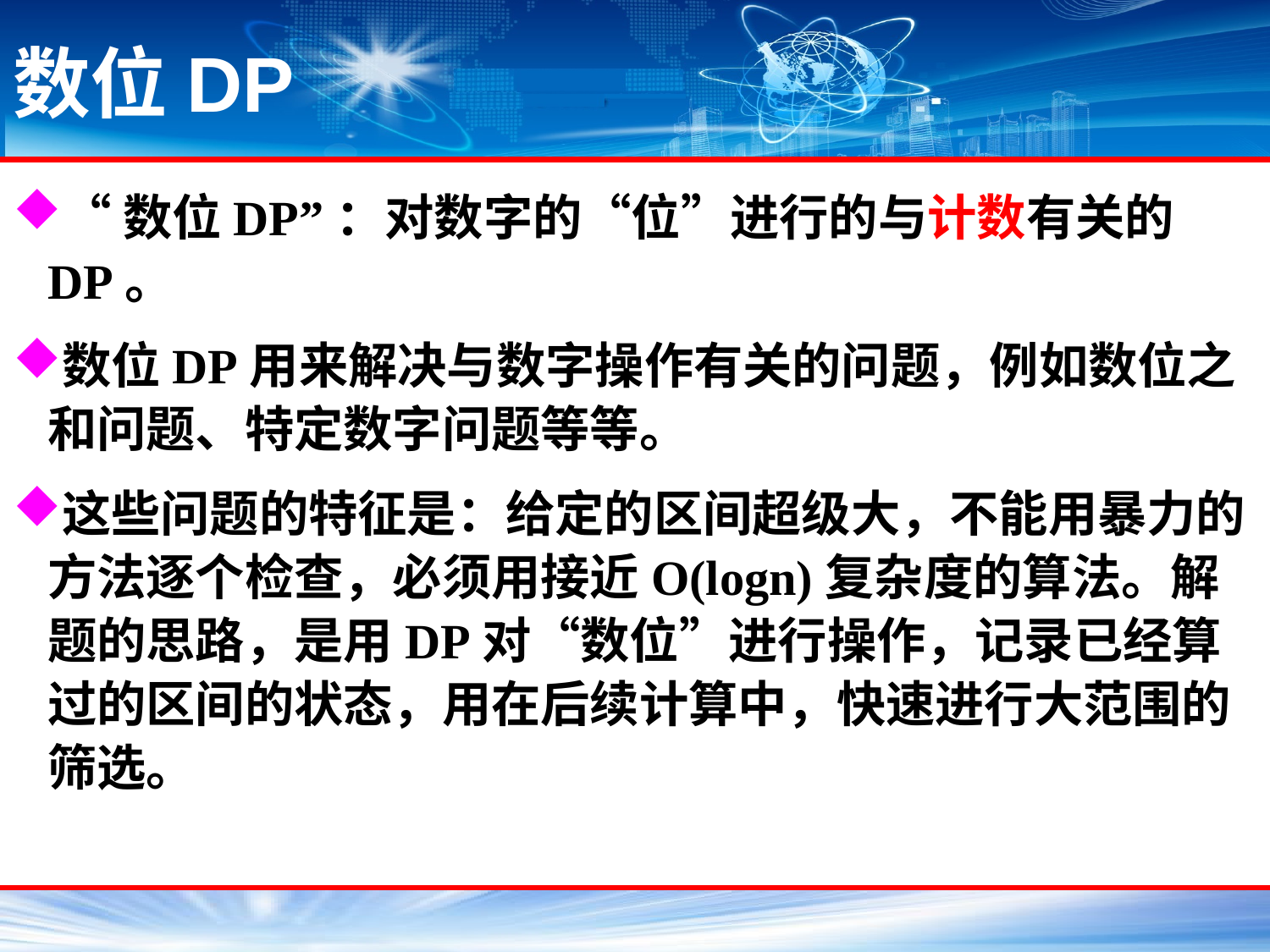

数位DP
“数位DP”：对数字的“位”进行的与计数有关的DP。
数位DP用来解决与数字操作有关的问题，例如数位之和问题、特定数字问题等等。
这些问题的特征是：给定的区间超级大，不能用暴力的方法逐个检查，必须用接近O(logn)复杂度的算法。解题的思路，是用DP对“数位”进行操作，记录已经算过的区间的状态，用在后续计算中，快速进行大范围的筛选。